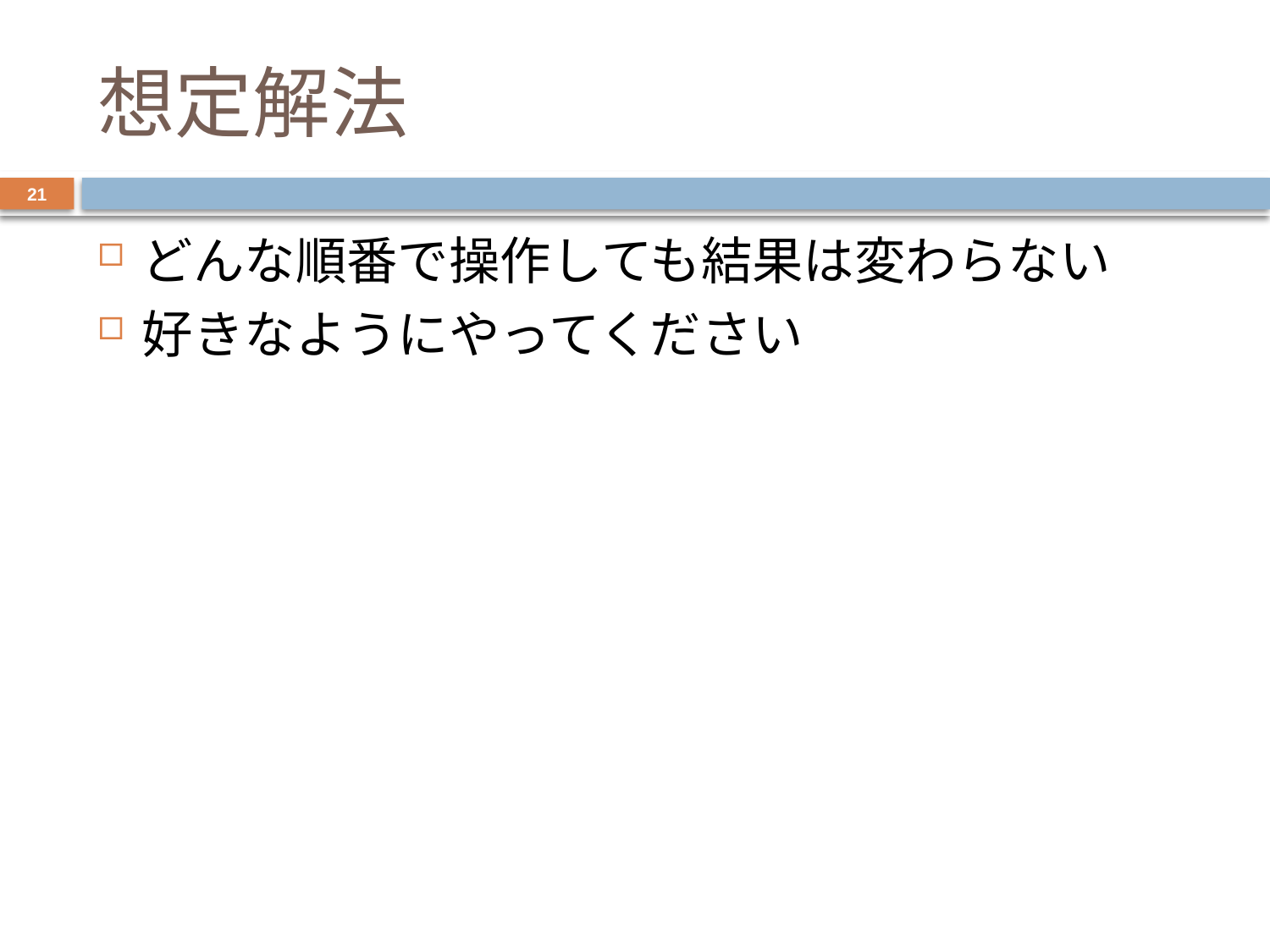

# 想定解法
21
どんな順番で操作しても結果は変わらない
好きなようにやってください